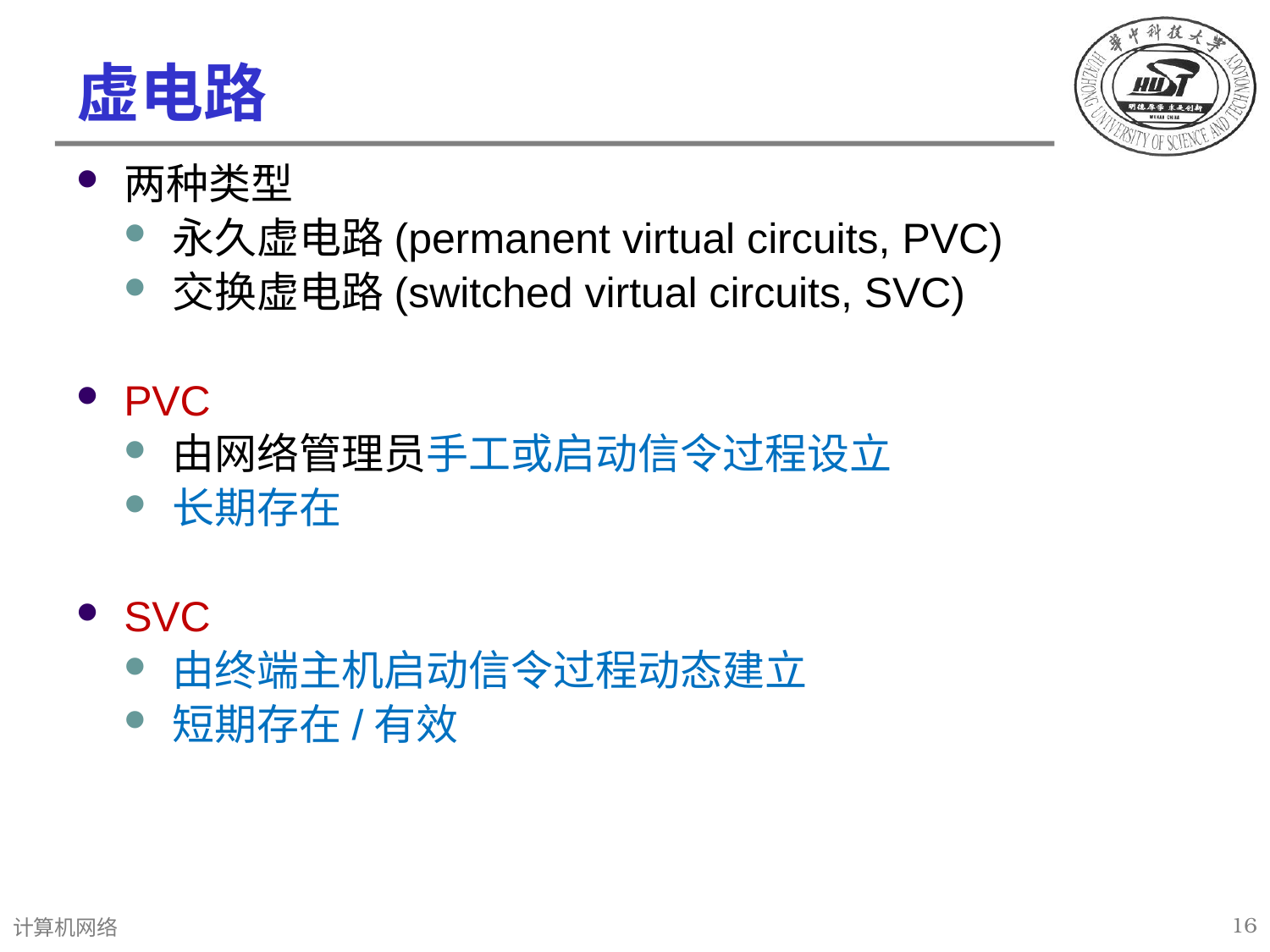

# 虚电路
两种类型
永久虚电路(permanent virtual circuits, PVC)
交换虚电路(switched virtual circuits, SVC)

PVC
由网络管理员手工或启动信令过程设立
长期存在

SVC
由终端主机启动信令过程动态建立
短期存在/有效
16
计算机网络